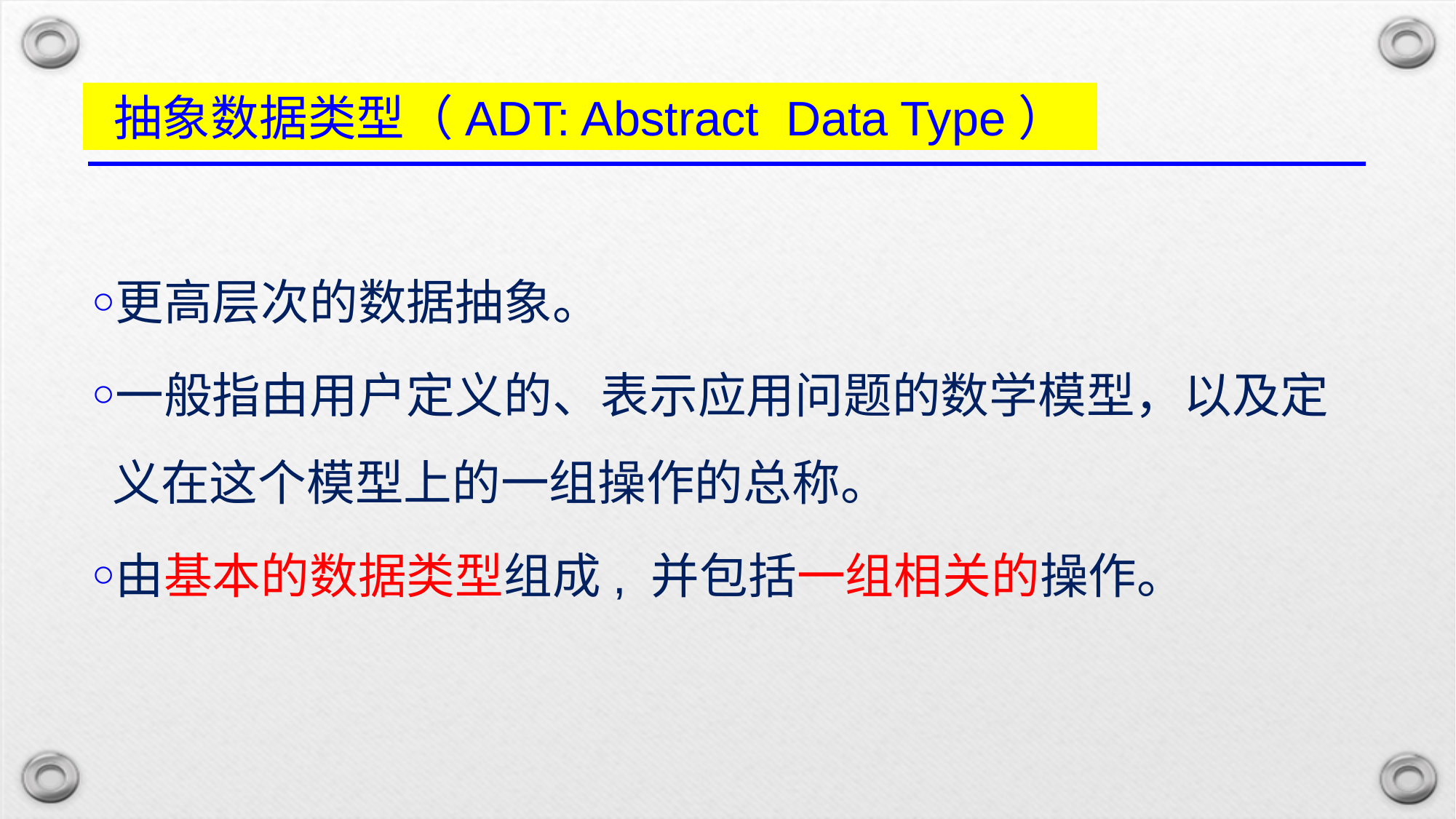

抽象数据类型（ADT: Abstract  Data Type）
更高层次的数据抽象。
一般指由用户定义的、表示应用问题的数学模型，以及定义在这个模型上的一组操作的总称。
由基本的数据类型组成, 并包括一组相关的操作。